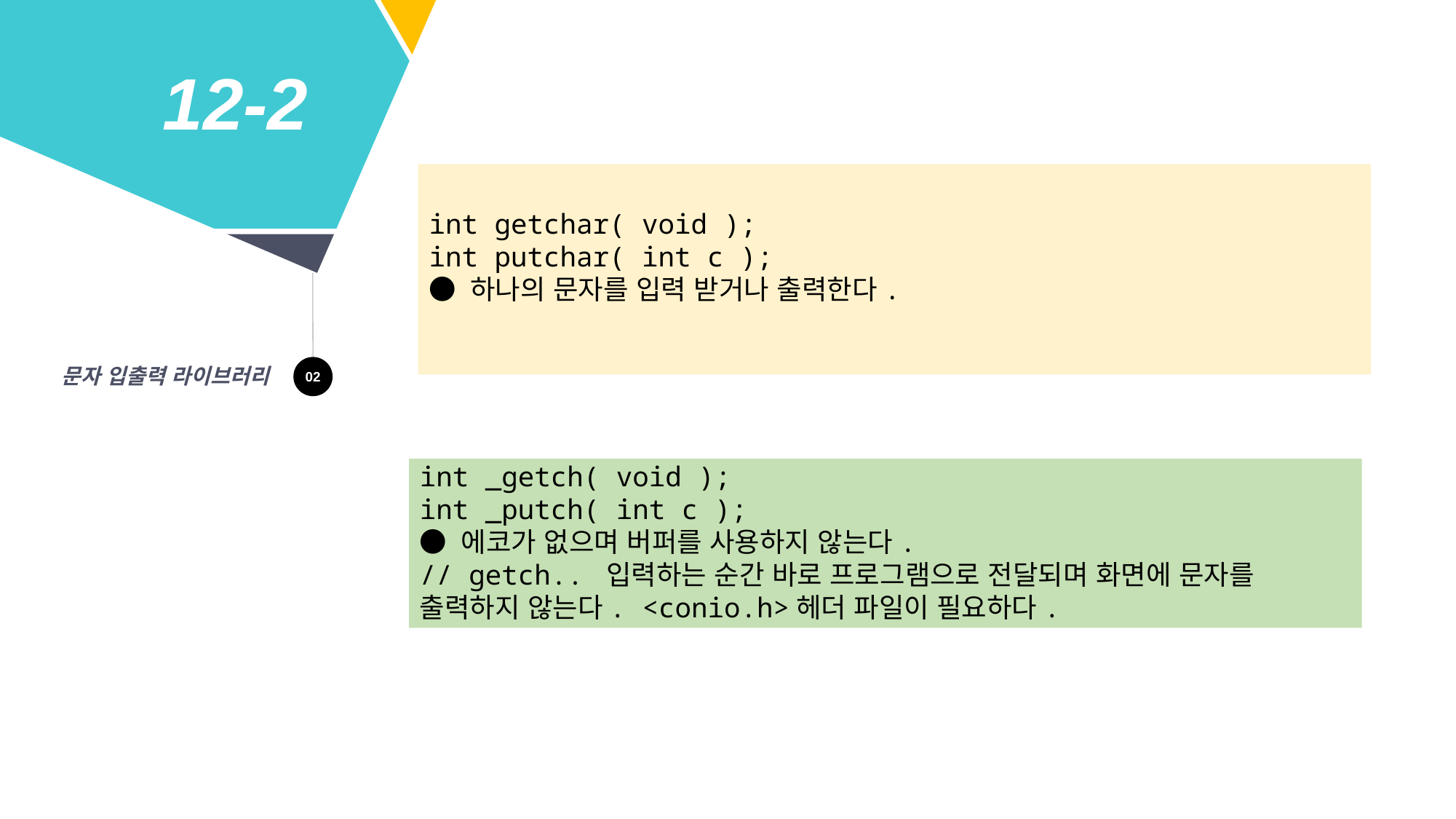

12-2
int getchar( void );
int putchar( int c );
● 하나의 문자를 입력 받거나 출력한다.

02
문자 입출력 라이브러리
int _getch( void );
int _putch( int c );
● 에코가 없으며 버퍼를 사용하지 않는다.
// getch.. 입력하는 순간 바로 프로그램으로 전달되며 화면에 문자를 출력하지 않는다. <conio.h>헤더 파일이 필요하다.